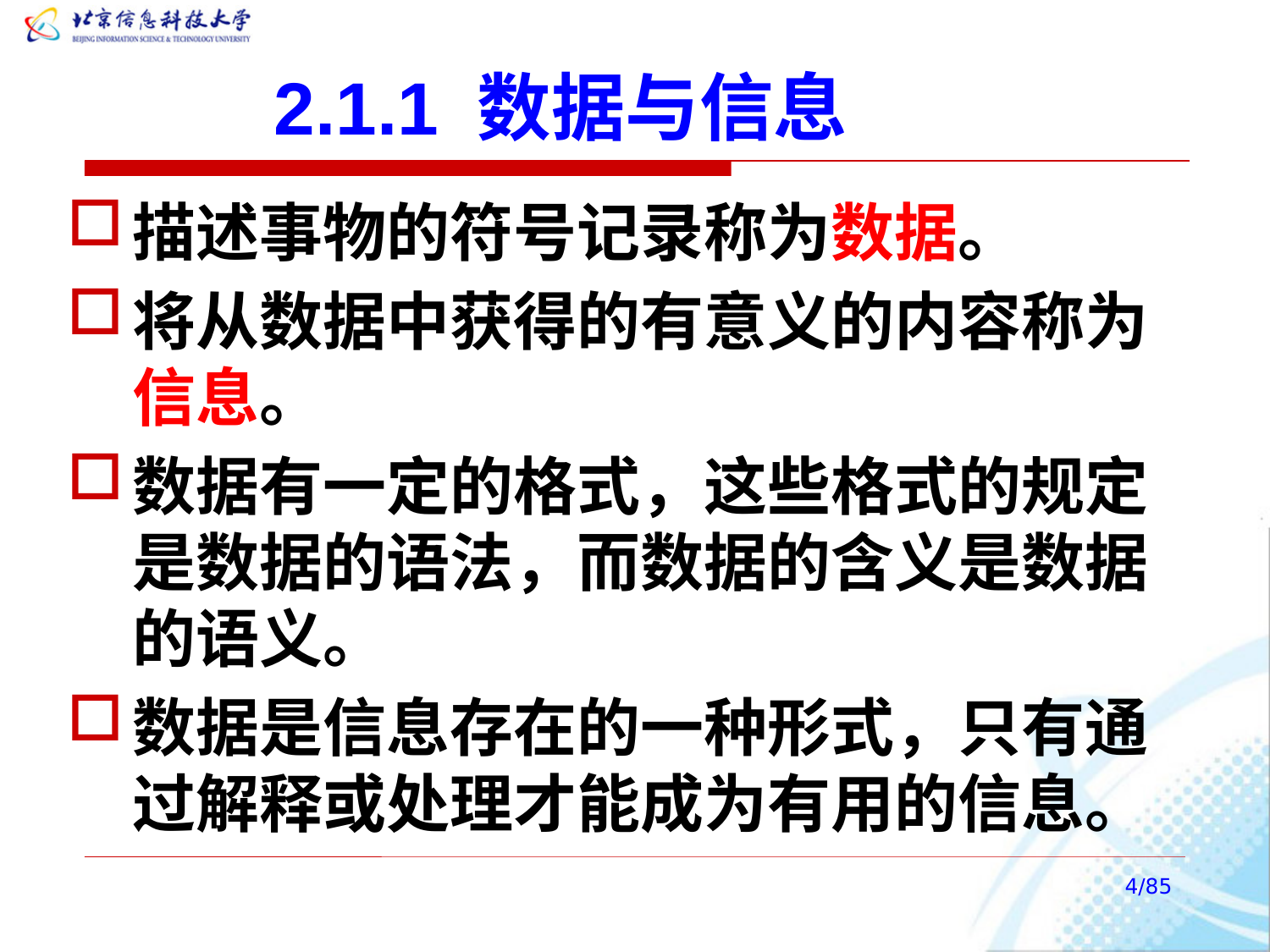

# 2.1.1 数据与信息
描述事物的符号记录称为数据。
将从数据中获得的有意义的内容称为信息。
数据有一定的格式，这些格式的规定是数据的语法，而数据的含义是数据的语义。
数据是信息存在的一种形式，只有通过解释或处理才能成为有用的信息。

4/85